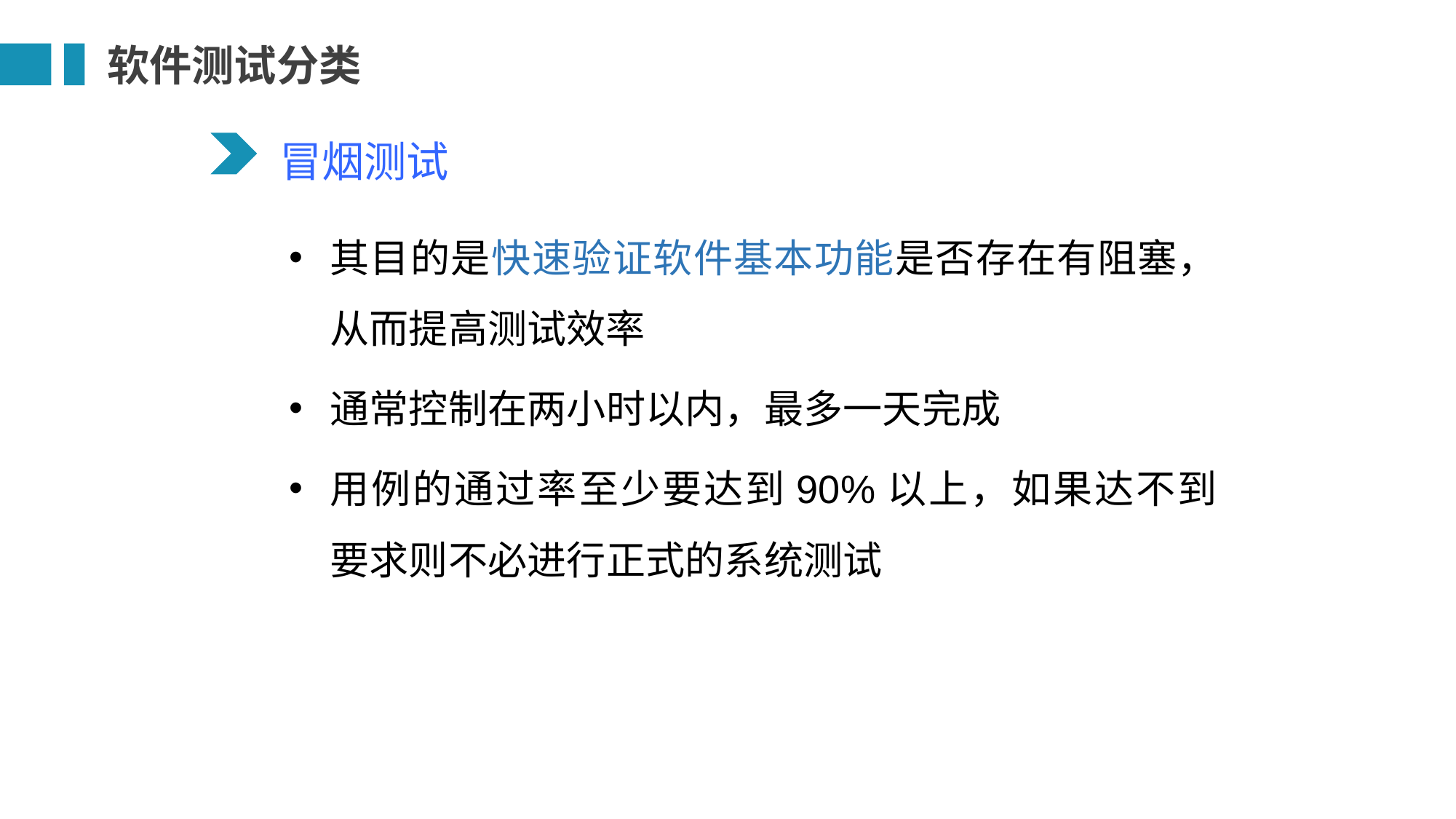

软件测试分类

冒烟测试

其目的是快速验证软件基本功能是否存在有阻塞，从而提高测试效率
通常控制在两小时以内，最多一天完成
用例的通过率至少要达到90%以上，如果达不到要求则不必进行正式的系统测试
29